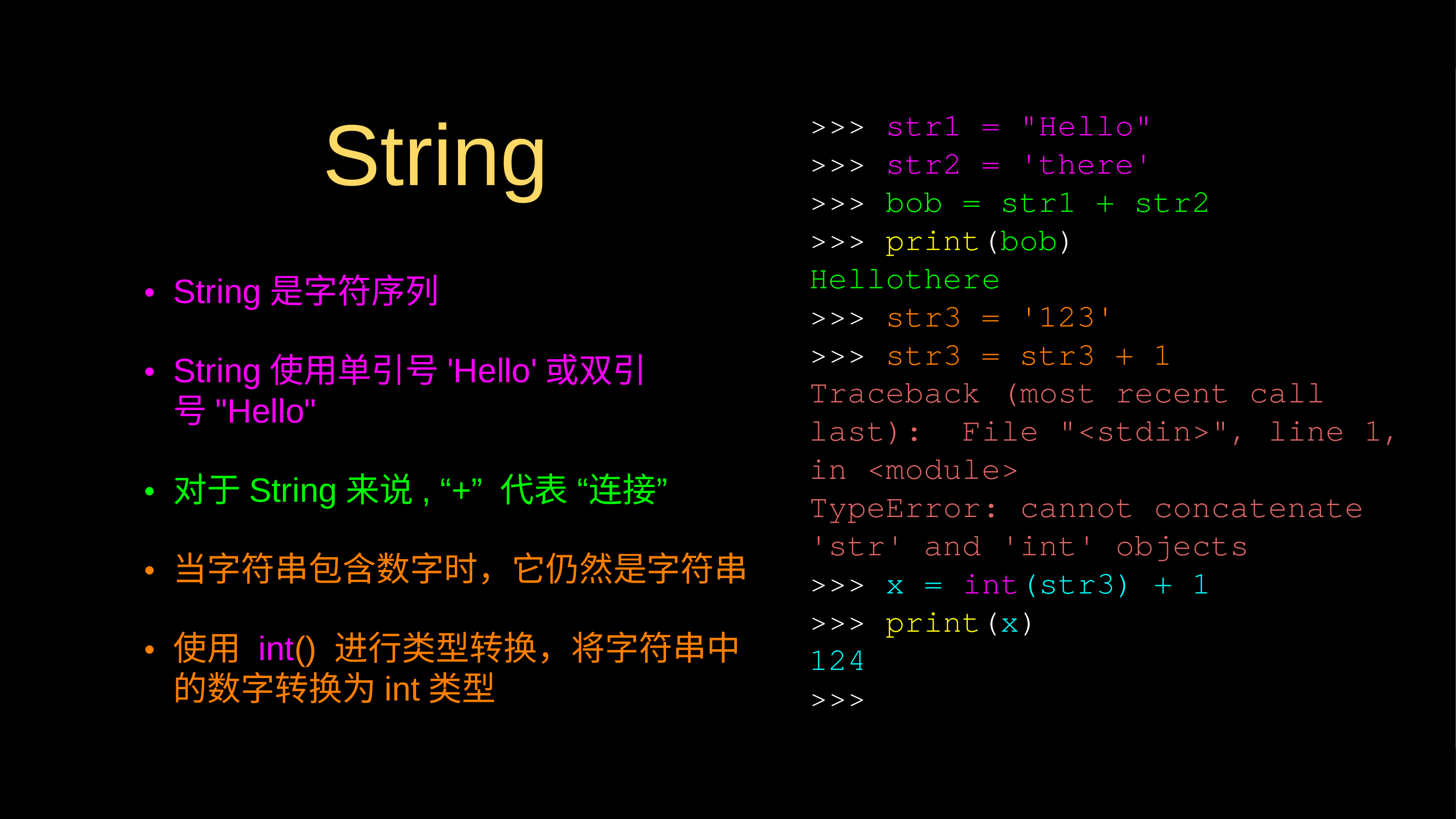

# String
>>> str1 = "Hello"
>>> str2 = 'there'
>>> bob = str1 + str2
>>> print(bob)
Hellothere
>>> str3 = '123'
>>> str3 = str3 + 1
Traceback (most recent call last):  File "<stdin>", line 1, in <module>
TypeError: cannot concatenate 'str' and 'int' objects
>>> x = int(str3) + 1
>>> print(x)
124
>>>
String是字符序列
String使用单引号'Hello'或双引号"Hello"
对于String来说, “+” 代表 “连接”
当字符串包含数字时，它仍然是字符串
使用 int() 进行类型转换，将字符串中的数字转换为int类型